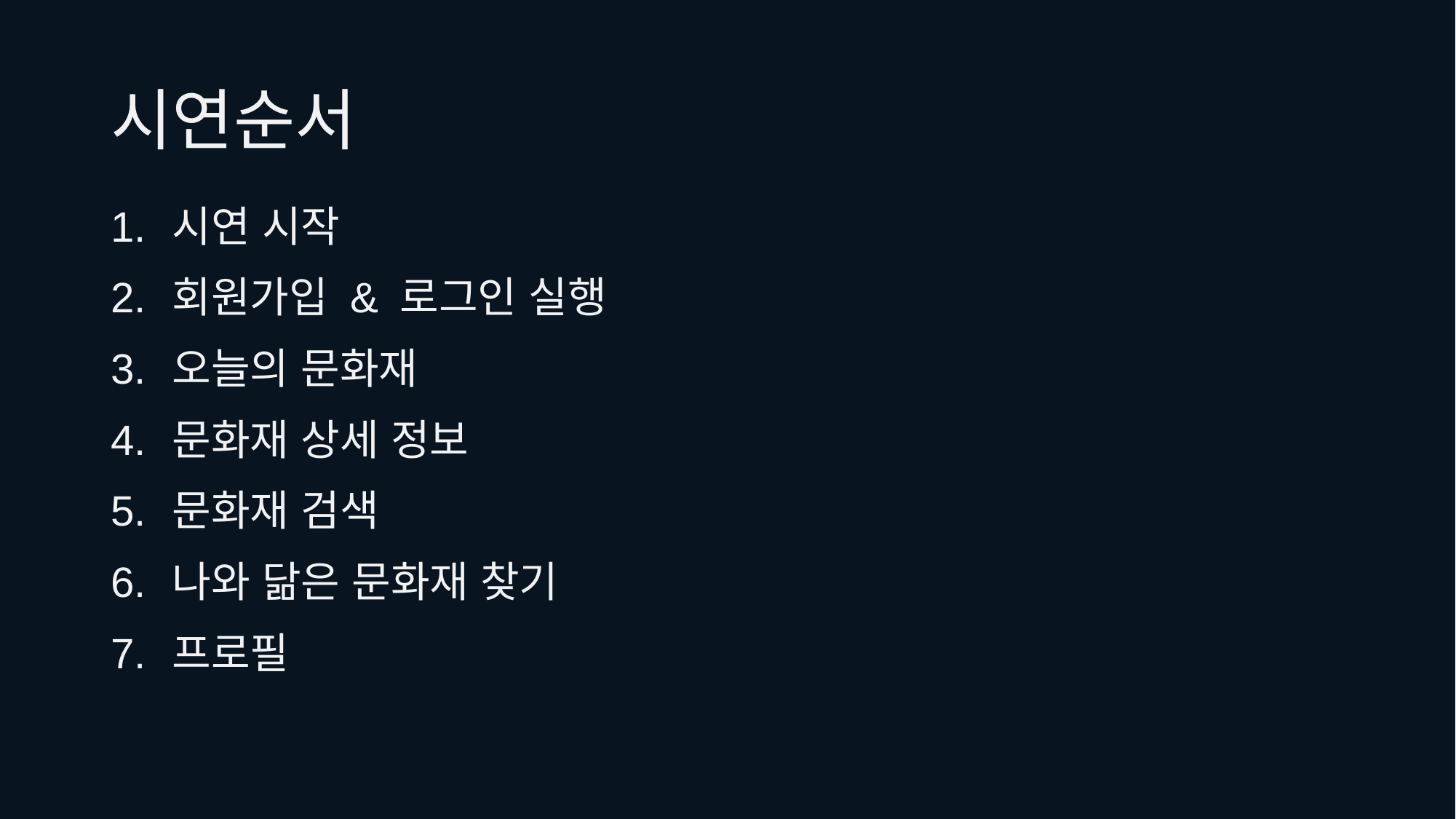

# 시연순서
시연 시작
회원가입 & 로그인 실행
오늘의 문화재
문화재 상세 정보
문화재 검색
나와 닮은 문화재 찾기
프로필